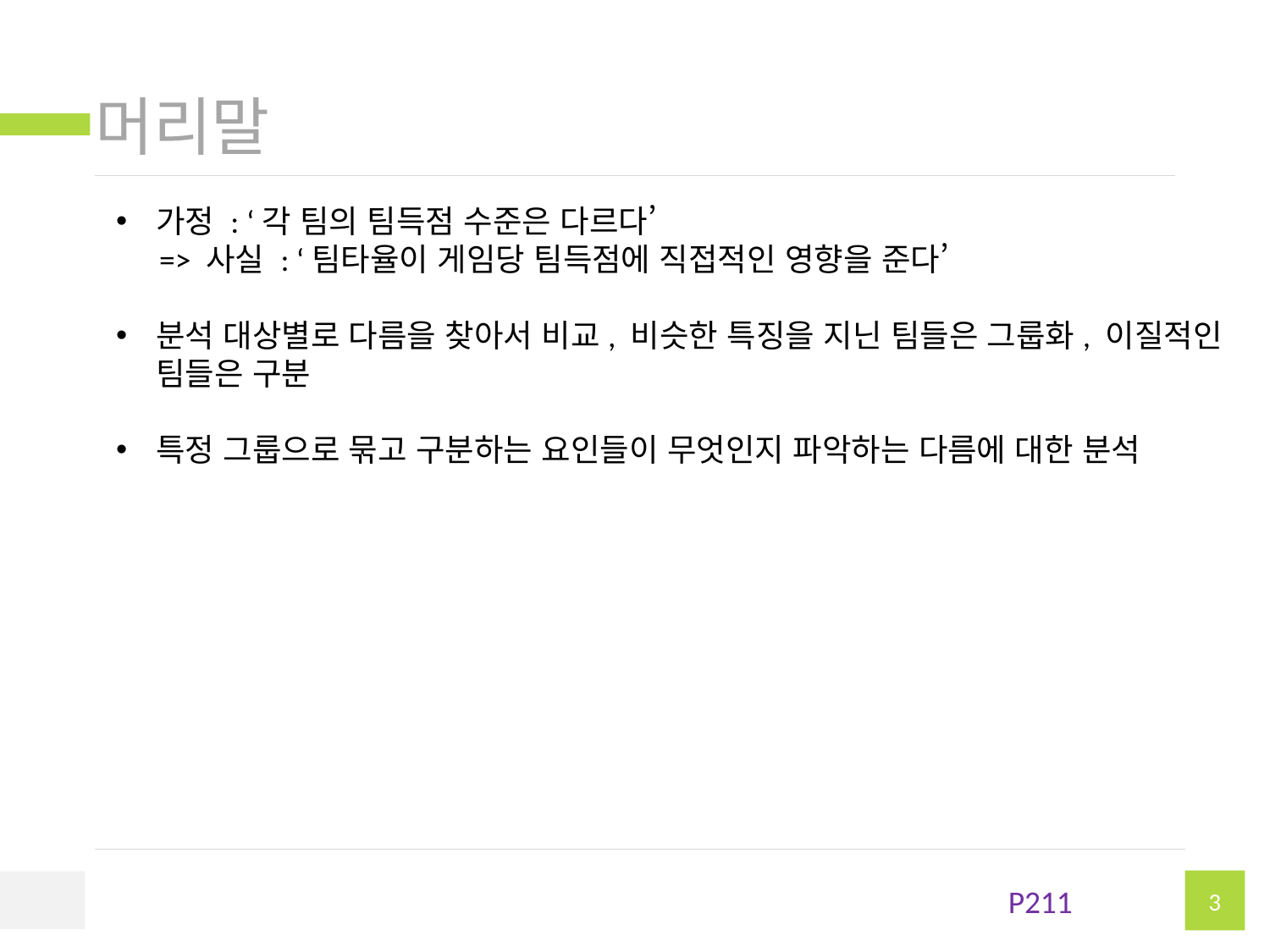

# 머리말
가정 : ‘각 팀의 팀득점 수준은 다르다’
      => 사실 : ‘팀타율이 게임당 팀득점에 직접적인 영향을 준다’

분석 대상별로 다름을 찾아서 비교, 비슷한 특징을 지닌 팀들은 그룹화, 이질적인 팀들은 구분

특정 그룹으로 묶고 구분하는 요인들이 무엇인지 파악하는 다름에 대한 분석

P211